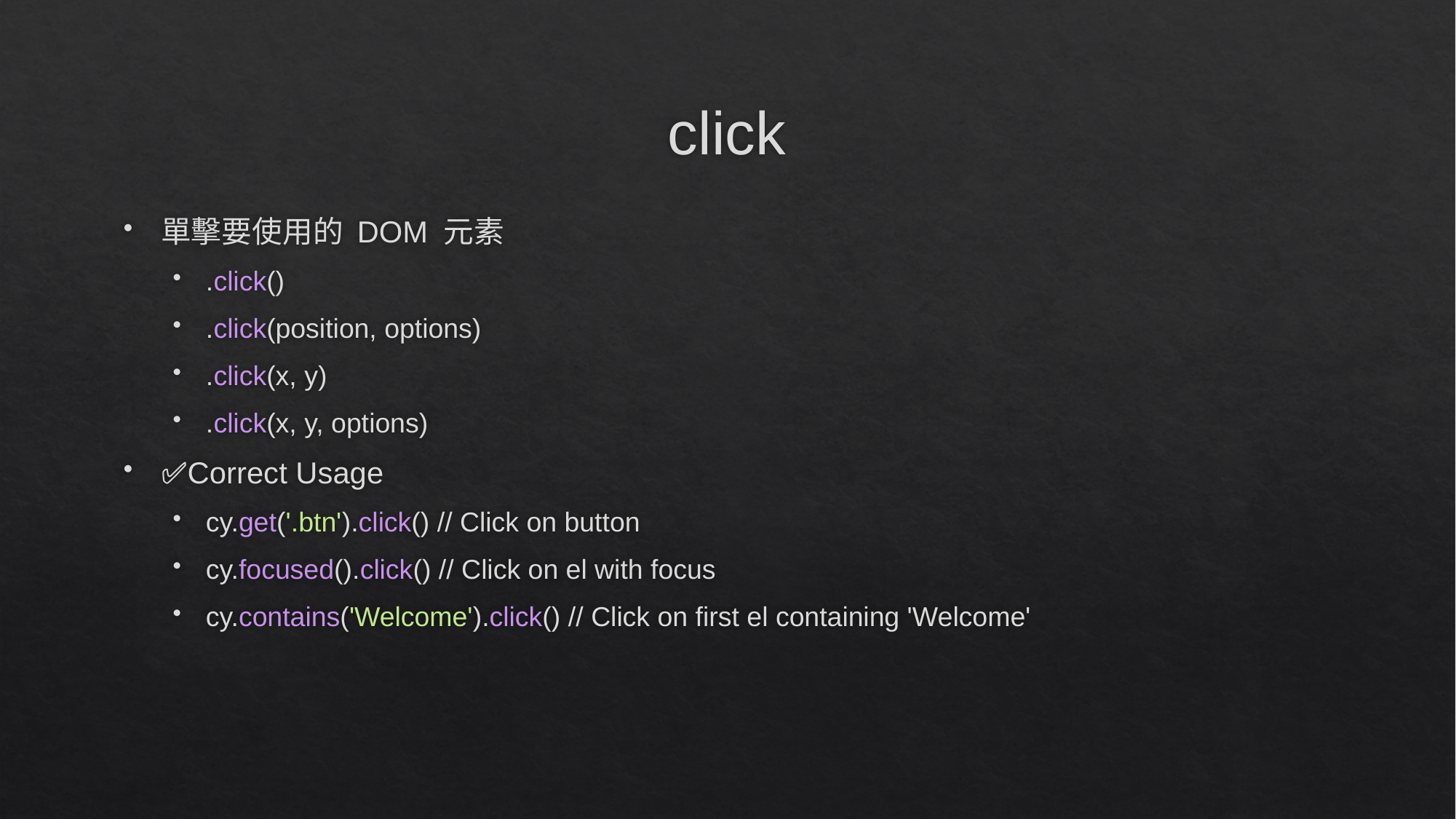

# click
單擊要使用的 DOM 元素
.click()
.click(position, options)
.click(x, y)
.click(x, y, options)
✅Correct Usage
cy.get('.btn').click() // Click on button
cy.focused().click() // Click on el with focus
cy.contains('Welcome').click() // Click on first el containing 'Welcome'